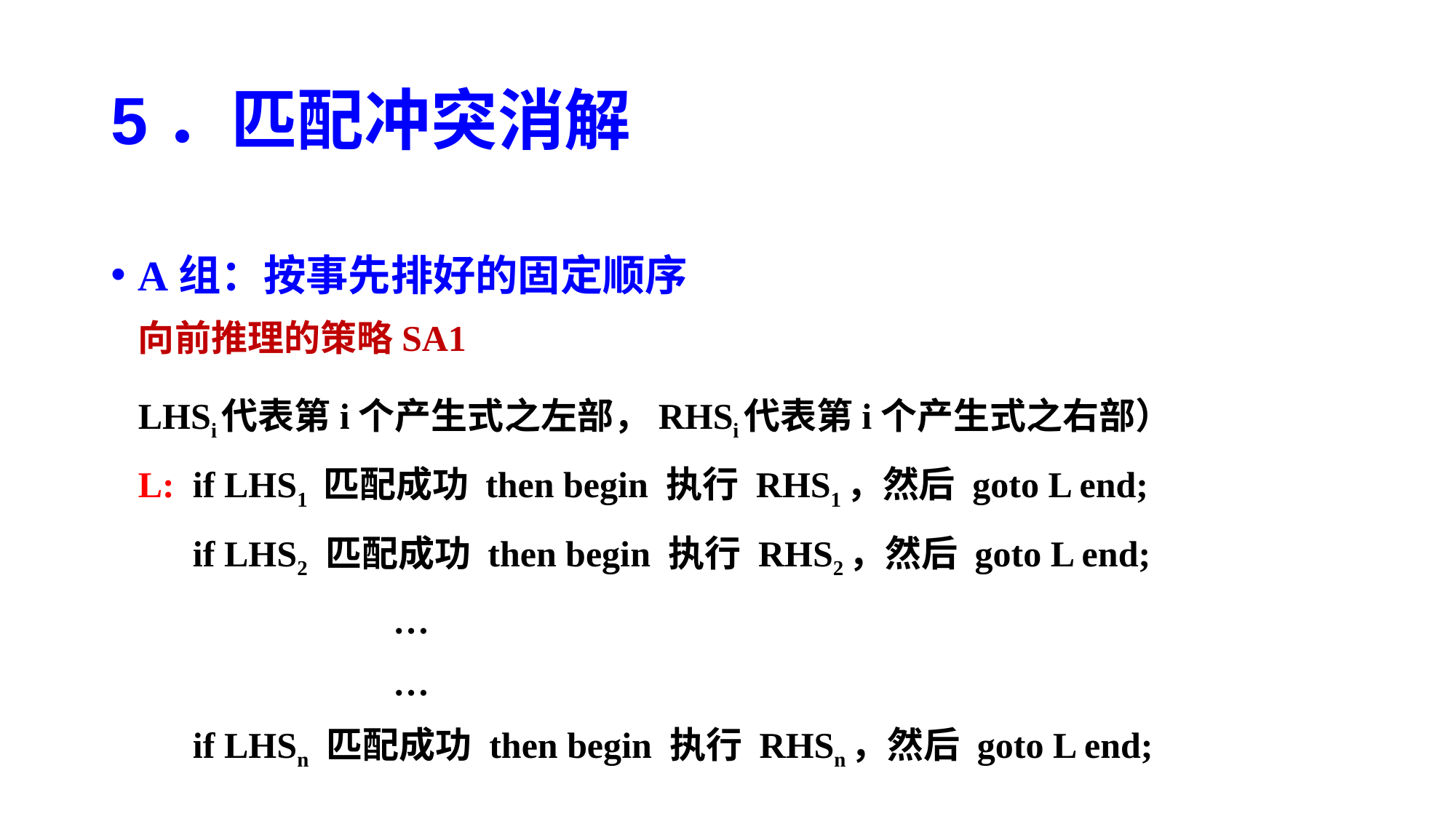

# 5．匹配冲突消解
A组：按事先排好的固定顺序
向前推理的策略SA1
LHSi代表第i个产生式之左部，RHSi代表第i个产生式之右部）
L:  if LHS1  匹配成功 then begin 执行 RHS1，然后 goto L end;
      if LHS2 匹配成功 then begin 执行 RHS2，然后 goto L end;
                            …
                            …
      if LHSn 匹配成功 then begin 执行 RHSn，然后 goto L end;